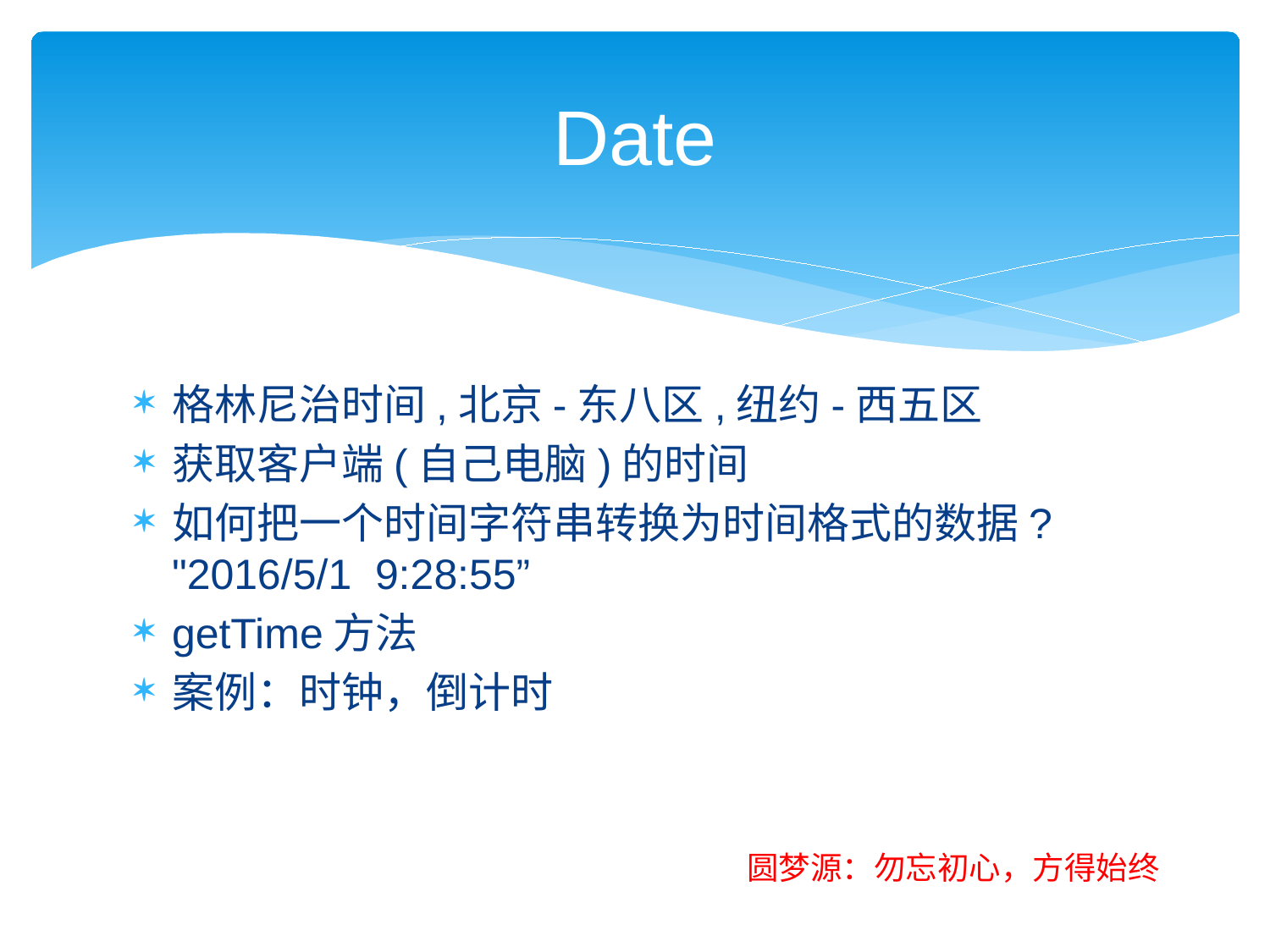

# Date
格林尼治时间,北京-东八区,纽约-西五区
获取客户端(自己电脑)的时间
如何把一个时间字符串转换为时间格式的数据? "2016/5/1  9:28:55”
getTime方法
案例：时钟，倒计时